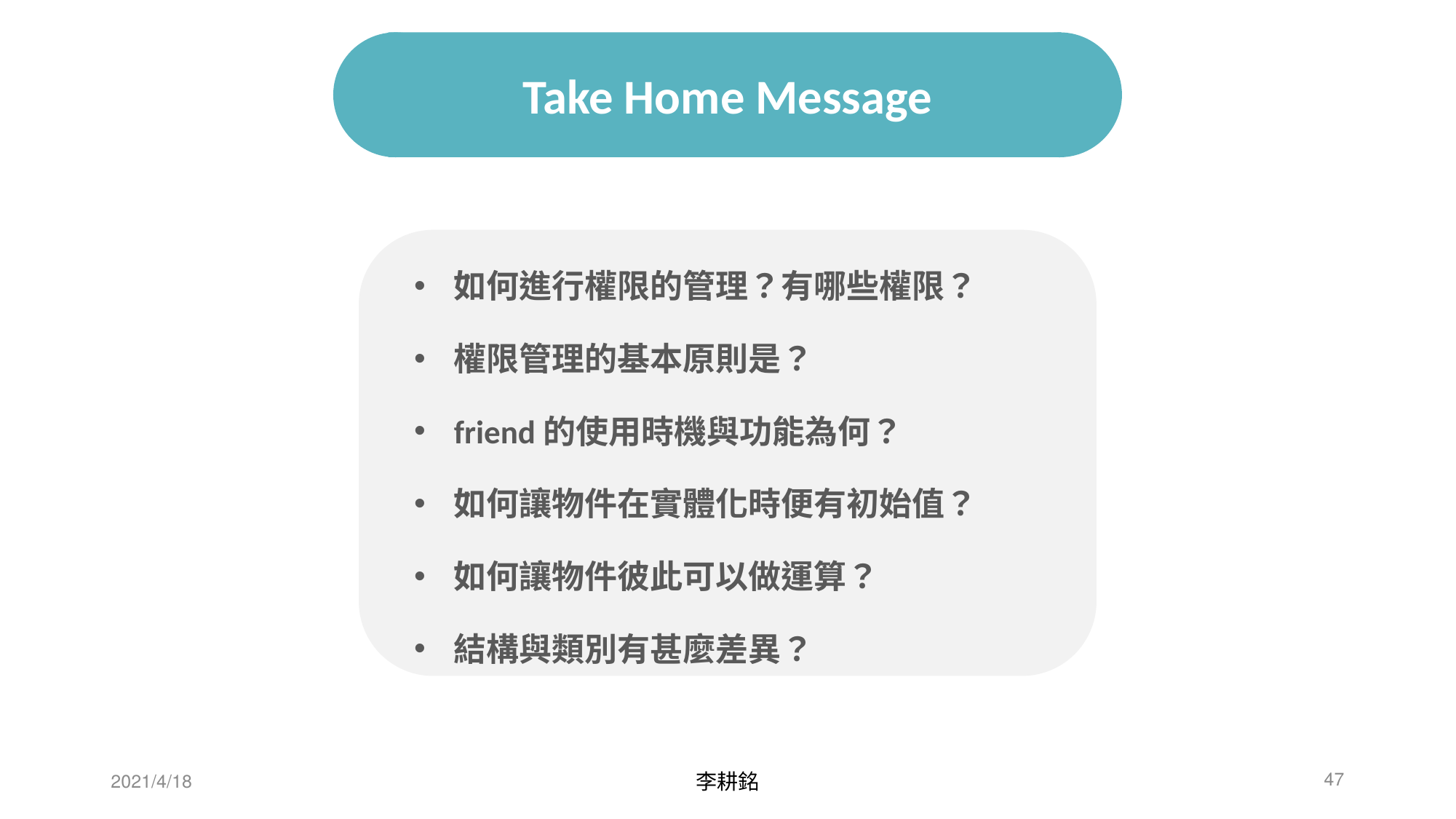

# Take Home Message

如何進行權限的管理？有哪些權限？
權限管理的基本原則是？
friend的使用時機與功能為何？
如何讓物件在實體化時便有初始值？
如何讓物件彼此可以做運算？
結構與類別有甚麼差異？
2021/4/18
李耕銘
47